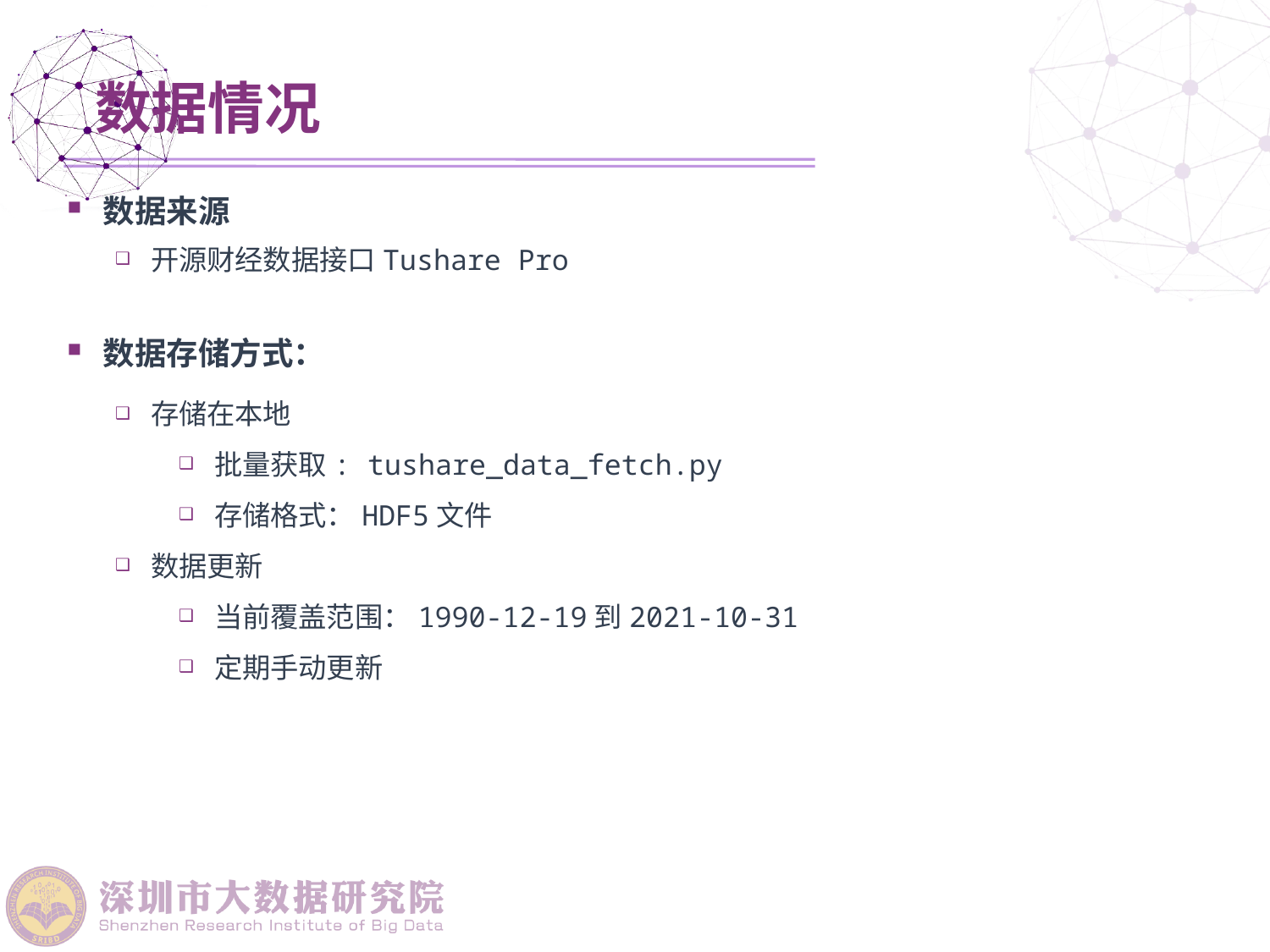

数据情况
数据来源
开源财经数据接口Tushare Pro

数据存储方式：
存储在本地
批量获取: tushare_data_fetch.py
存储格式：HDF5文件
数据更新
当前覆盖范围：1990-12-19到2021-10-31
定期手动更新